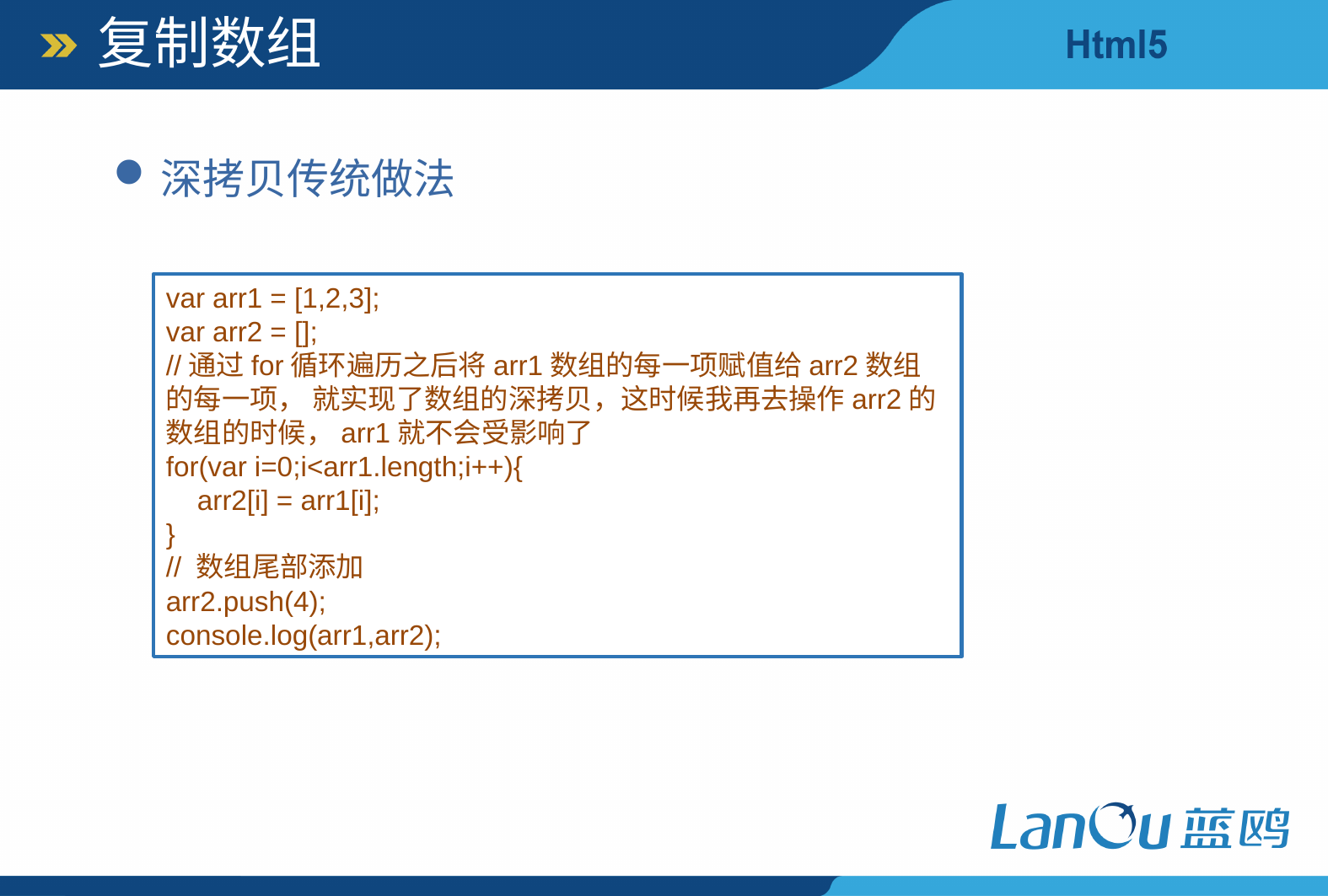

复制数组
深拷贝传统做法
var arr1 = [1,2,3];
var arr2 = [];
//通过for循环遍历之后将arr1数组的每一项赋值给arr2数组的每一项， 就实现了数组的深拷贝，这时候我再去操作arr2的数组的时候，arr1就不会受影响了
for(var i=0;i<arr1.length;i++){
    arr2[i] = arr1[i];
}
// 数组尾部添加
arr2.push(4);
console.log(arr1,arr2);